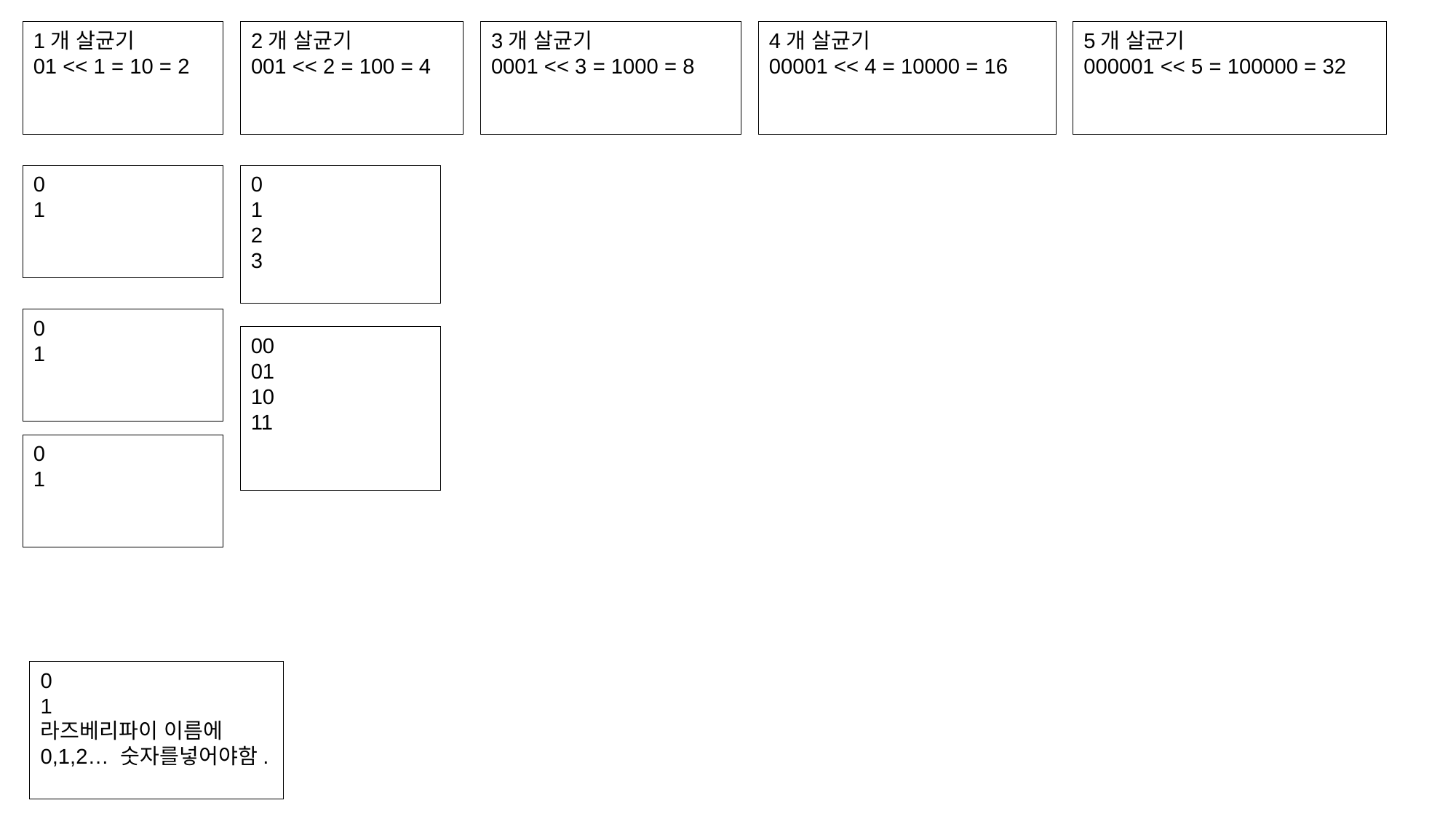

1개 살균기
01 << 1 = 10 = 2

2개 살균기
001 << 2 = 100 = 4

3개 살균기
0001 << 3 = 1000 = 8

4개 살균기
00001 << 4 = 10000 = 16

5개 살균기
000001 << 5 = 100000 = 32

0
1

0
1
2
3

0
1

00
01
10
11

0
1

0
1
라즈베리파이 이름에 0,1,2… 숫자를넣어야함.